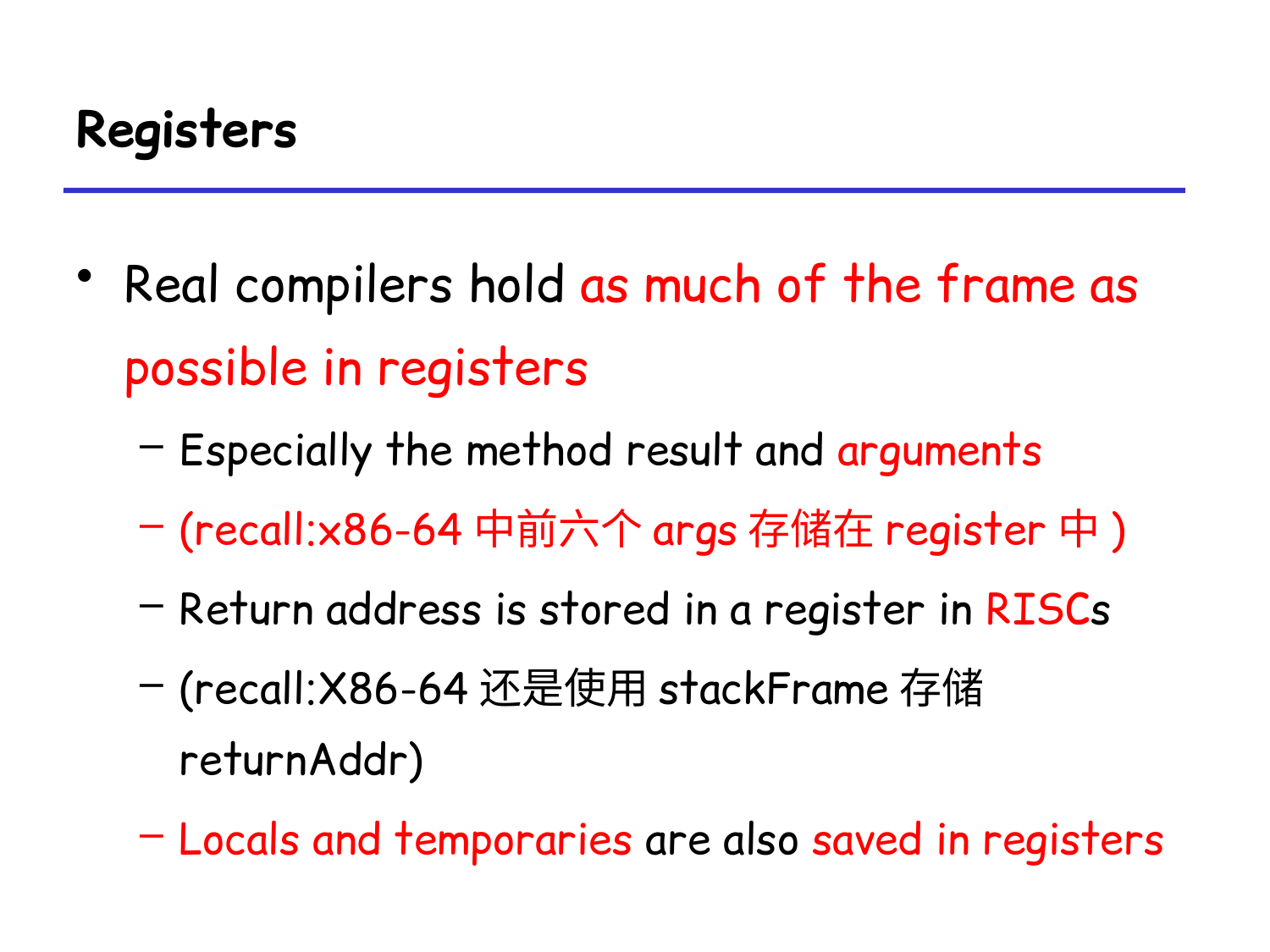

# Registers
Real compilers hold as much of the frame as possible in registers
Especially the method result and arguments
(recall:x86-64中前六个args存储在register中)
Return address is stored in a register in RISCs
(recall:X86-64还是使用stackFrame存储returnAddr)
Locals and temporaries are also saved in registers
12